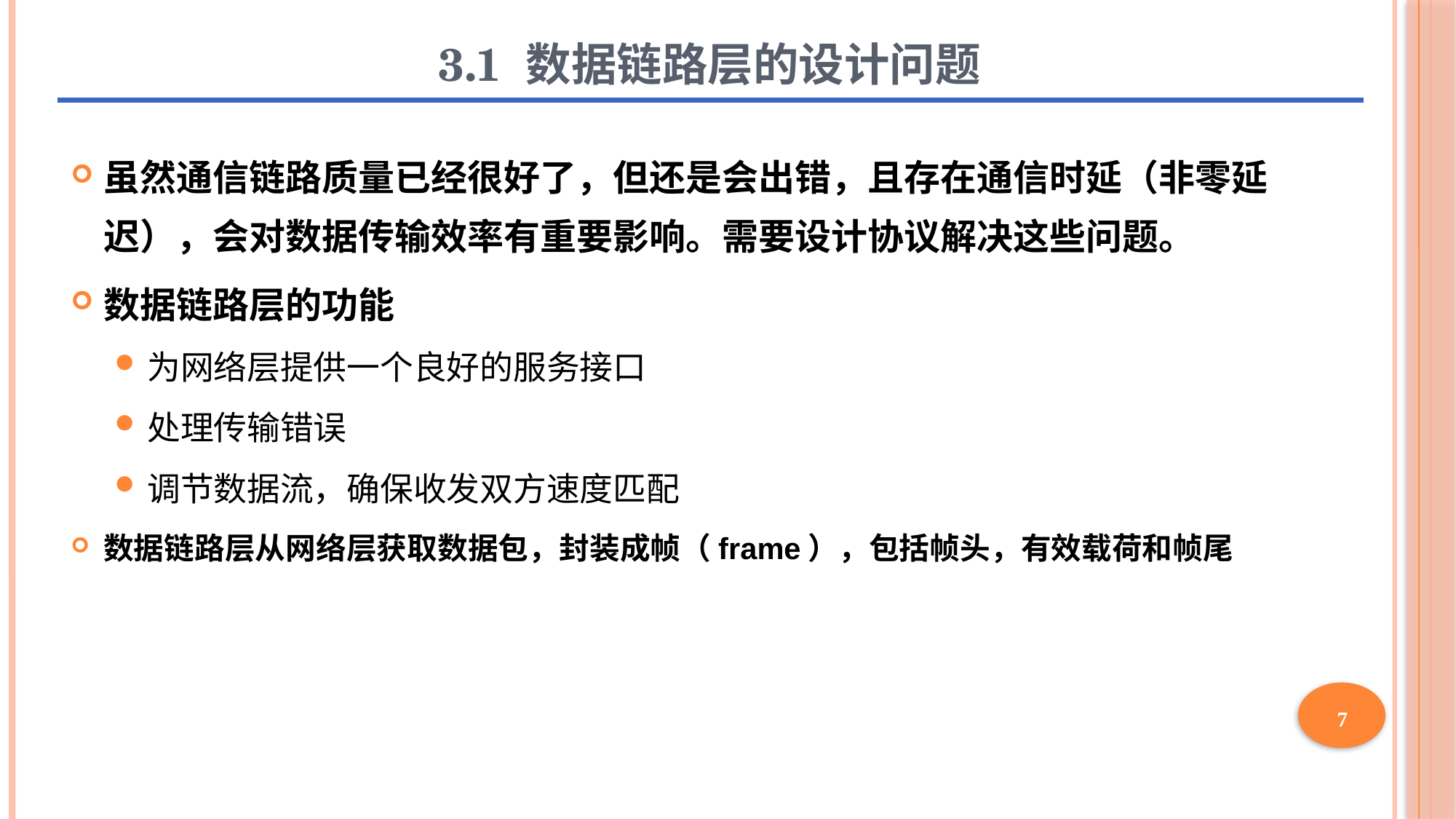

# 3.1 数据链路层的设计问题
虽然通信链路质量已经很好了，但还是会出错，且存在通信时延（非零延迟），会对数据传输效率有重要影响。需要设计协议解决这些问题。
数据链路层的功能
为网络层提供一个良好的服务接口
处理传输错误
调节数据流，确保收发双方速度匹配
数据链路层从网络层获取数据包，封装成帧（frame），包括帧头，有效载荷和帧尾

7